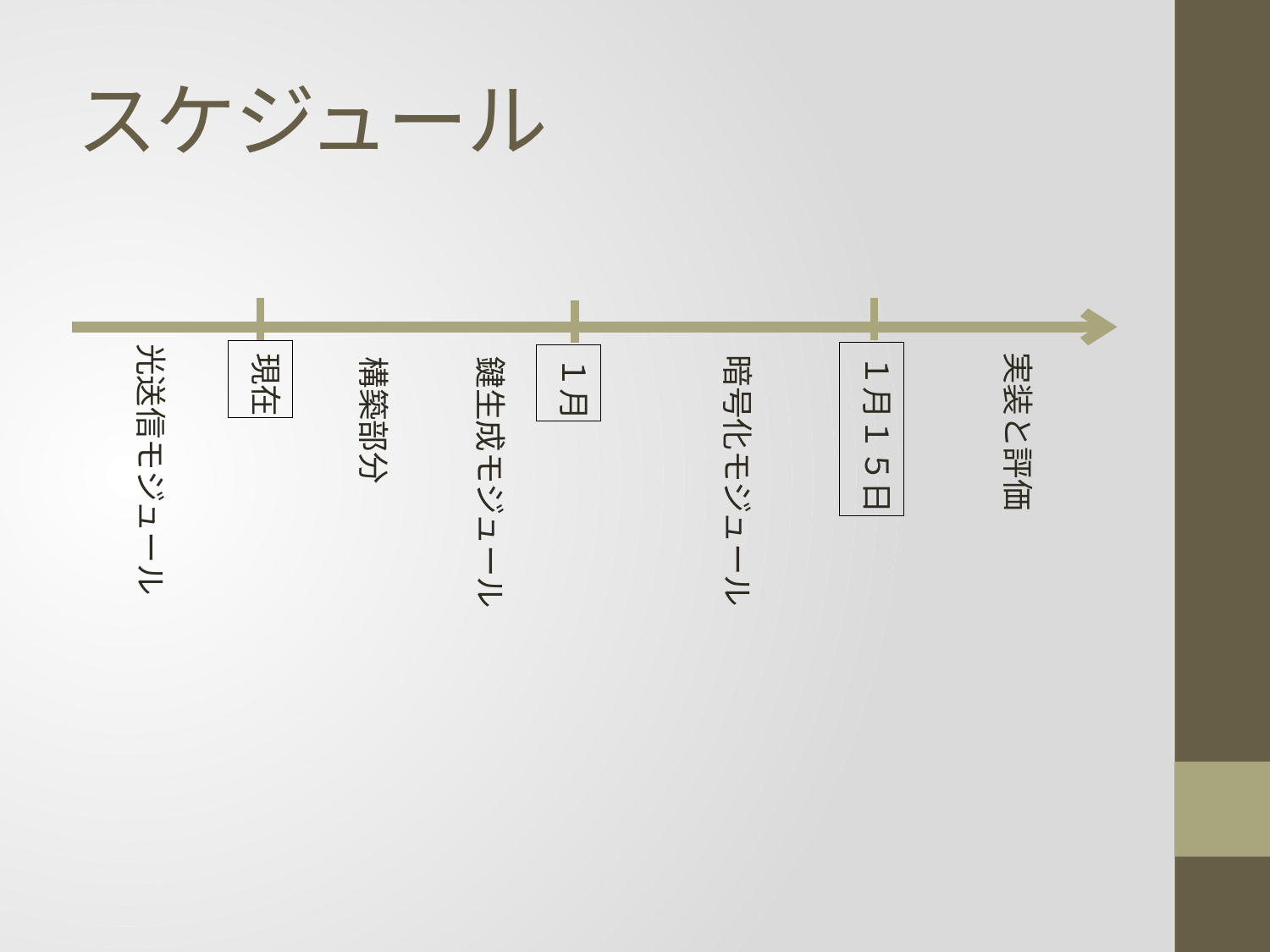

# スケジュール
光送信モジュール
実装と評価
現在
暗号化モジュール
１月１５日
構築部分
鍵生成モジュール
１月